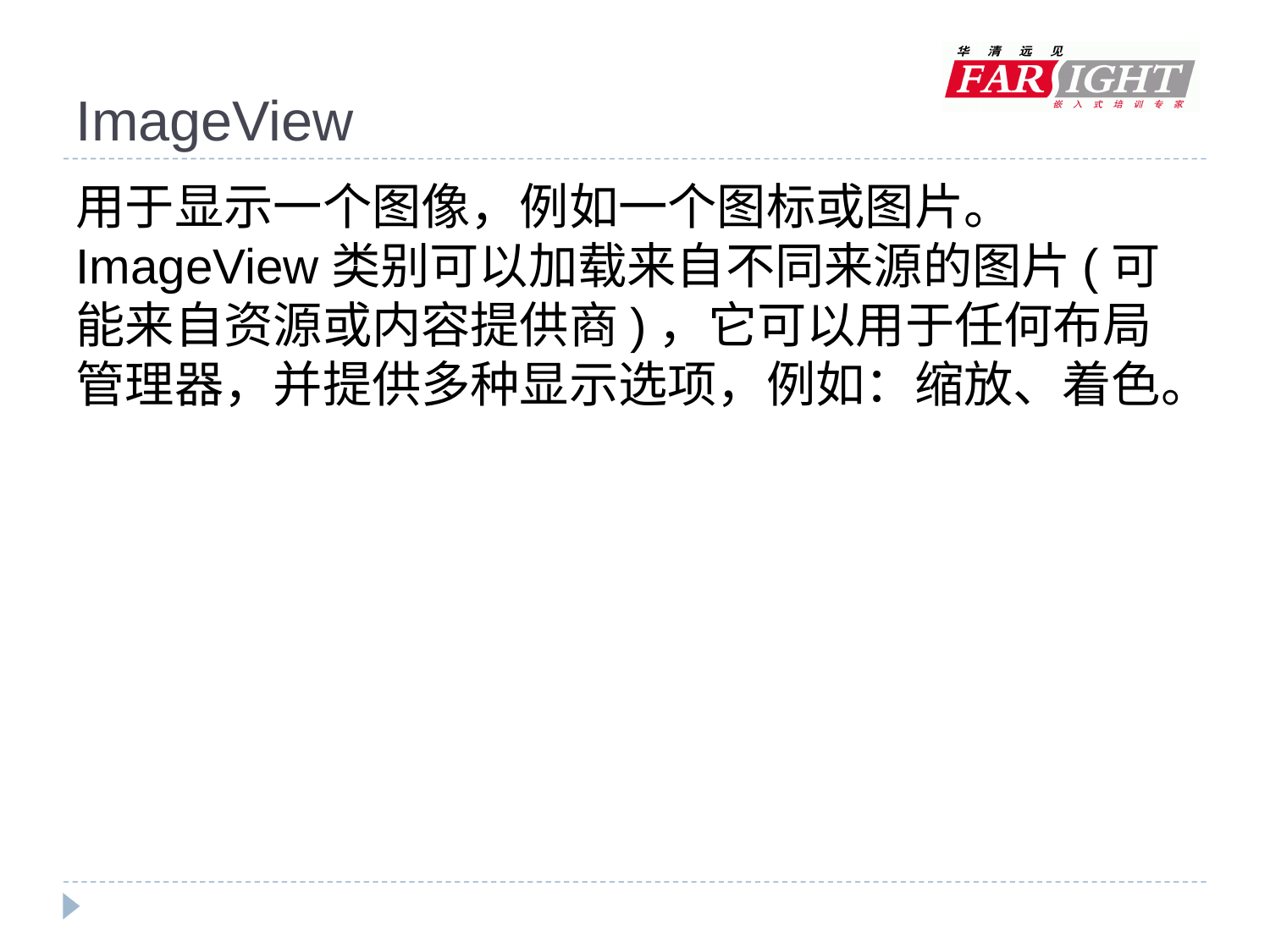

# ImageView
用于显示一个图像，例如一个图标或图片。
ImageView类别可以加载来自不同来源的图片(可能来自资源或内容提供商)，它可以用于任何布局管理器，并提供多种显示选项，例如：缩放、着色。